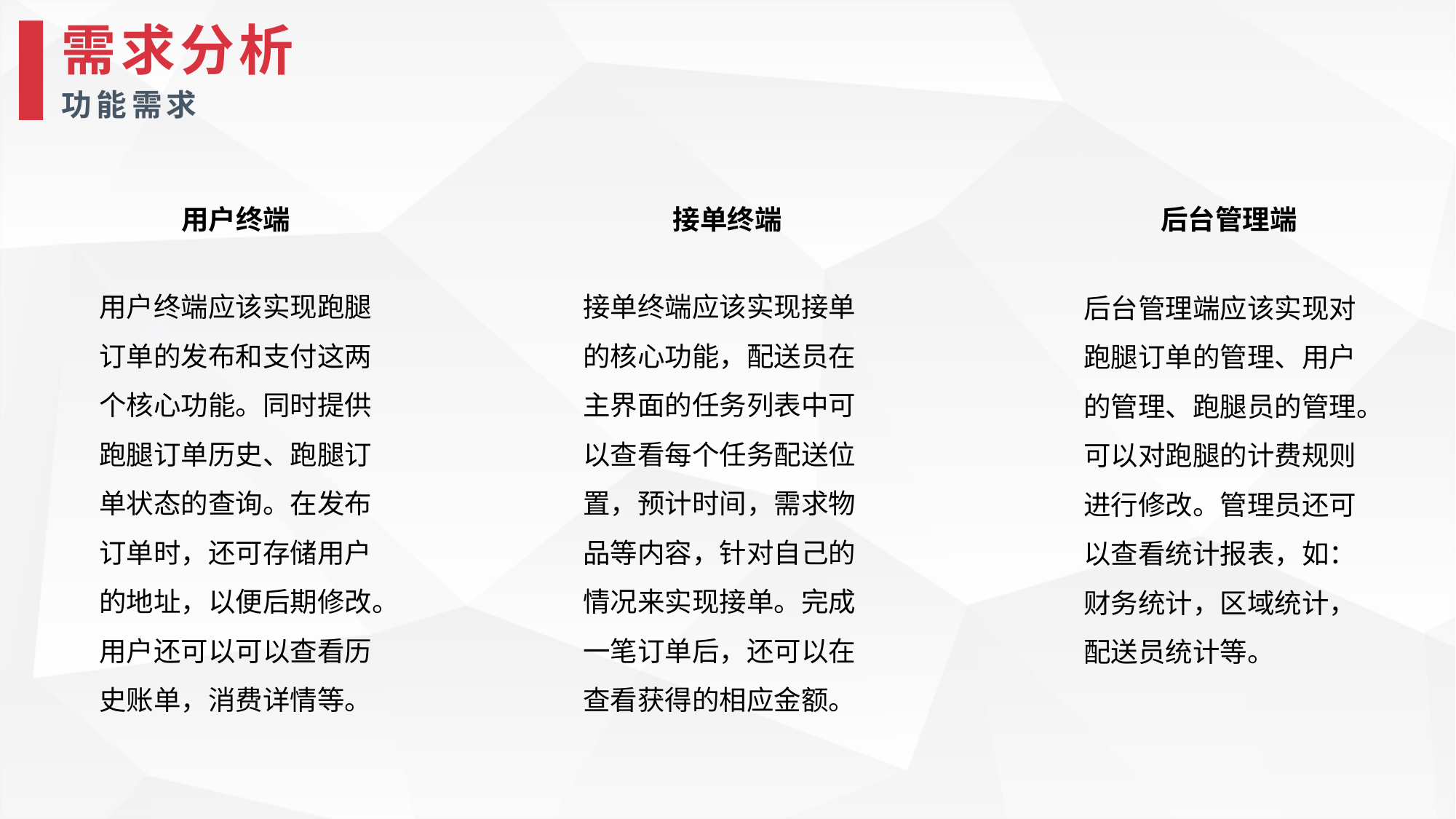

需求分析

功能需求
用户终端
接单终端
后台管理端
用户终端应该实现跑腿订单的发布和支付这两个核心功能。同时提供跑腿订单历史、跑腿订单状态的查询。在发布订单时，还可存储用户的地址，以便后期修改。用户还可以可以查看历史账单，消费详情等。
接单终端应该实现接单的核心功能，配送员在主界面的任务列表中可以查看每个任务配送位置，预计时间，需求物品等内容，针对自己的情况来实现接单。完成一笔订单后，还可以在查看获得的相应金额。
后台管理端应该实现对跑腿订单的管理、用户的管理、跑腿员的管理。可以对跑腿的计费规则进行修改。管理员还可以查看统计报表，如：财务统计，区域统计，配送员统计等。